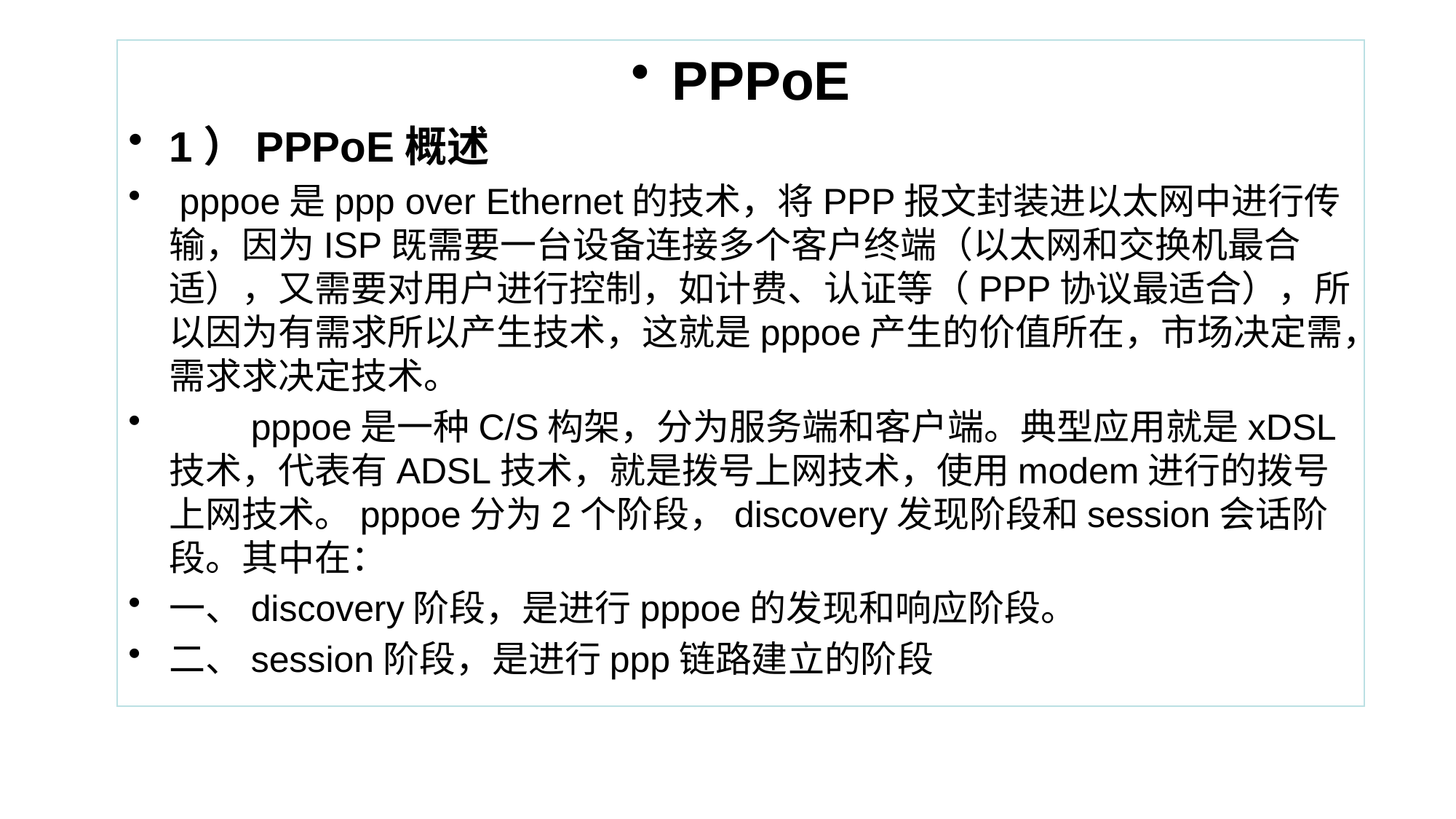

PPPoE
1）PPPoE概述
 pppoe是ppp over Ethernet的技术，将PPP报文封装进以太网中进行传输，因为ISP既需要一台设备连接多个客户终端（以太网和交换机最合适），又需要对用户进行控制，如计费、认证等（PPP协议最适合），所以因为有需求所以产生技术，这就是pppoe产生的价值所在，市场决定需，需求求决定技术。
        pppoe是一种C/S构架，分为服务端和客户端。典型应用就是xDSL技术，代表有ADSL技术，就是拨号上网技术，使用modem进行的拨号上网技术。pppoe分为2个阶段，discovery发现阶段和session会话阶段。其中在：
一、discovery阶段，是进行pppoe的发现和响应阶段。
二、session阶段，是进行ppp链路建立的阶段